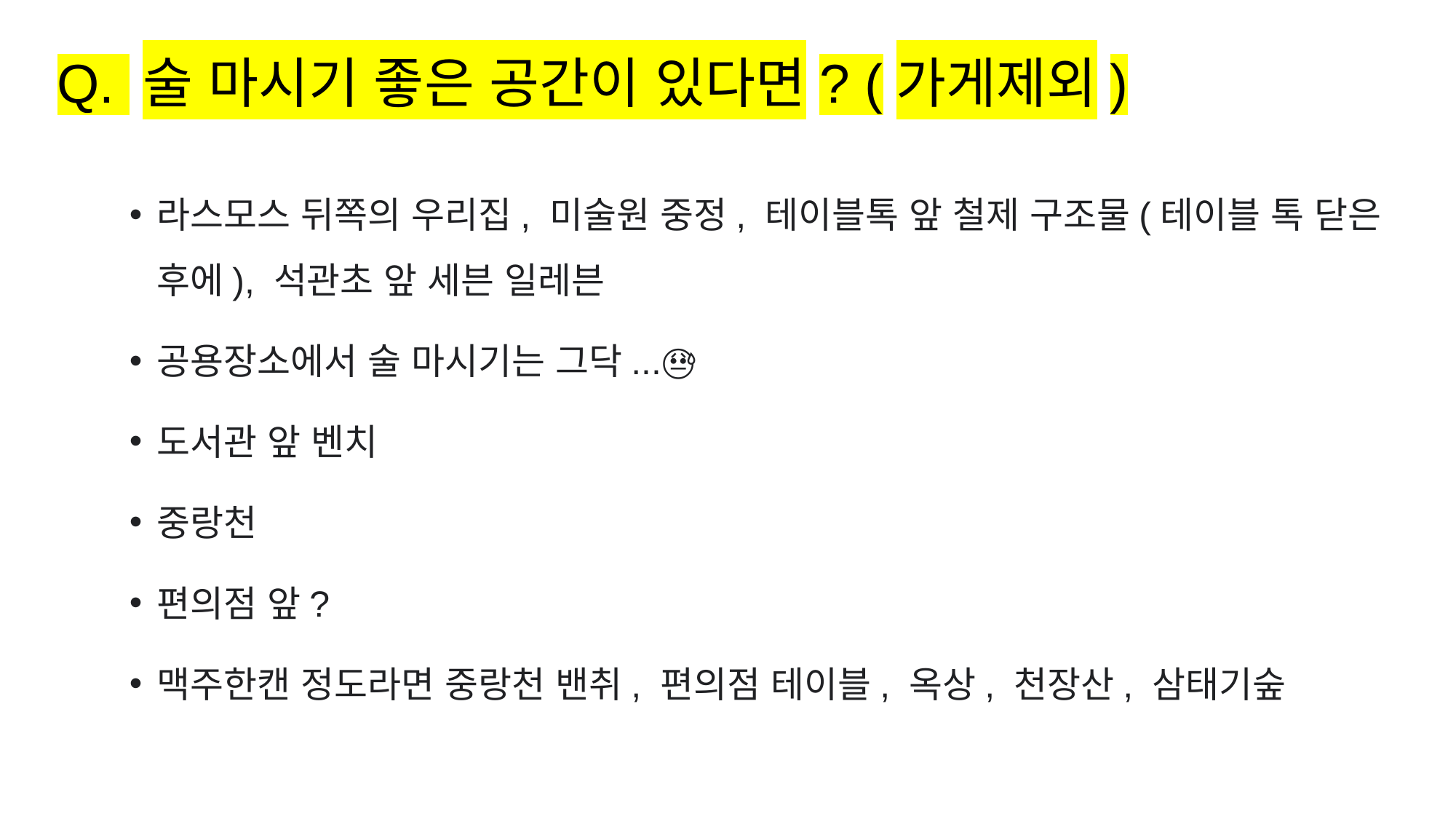

# Q. 술 마시기 좋은 공간이 있다면? (가게제외)
라스모스 뒤쪽의 우리집, 미술원 중정, 테이블톡 앞 철제 구조물(테이블 톡 닫은 후에), 석관초 앞 세븐 일레븐
공용장소에서 술 마시기는 그닥...😓
도서관 앞 벤치
중랑천
편의점 앞?
맥주한캔 정도라면 중랑천 밴취, 편의점 테이블, 옥상, 천장산, 삼태기숲